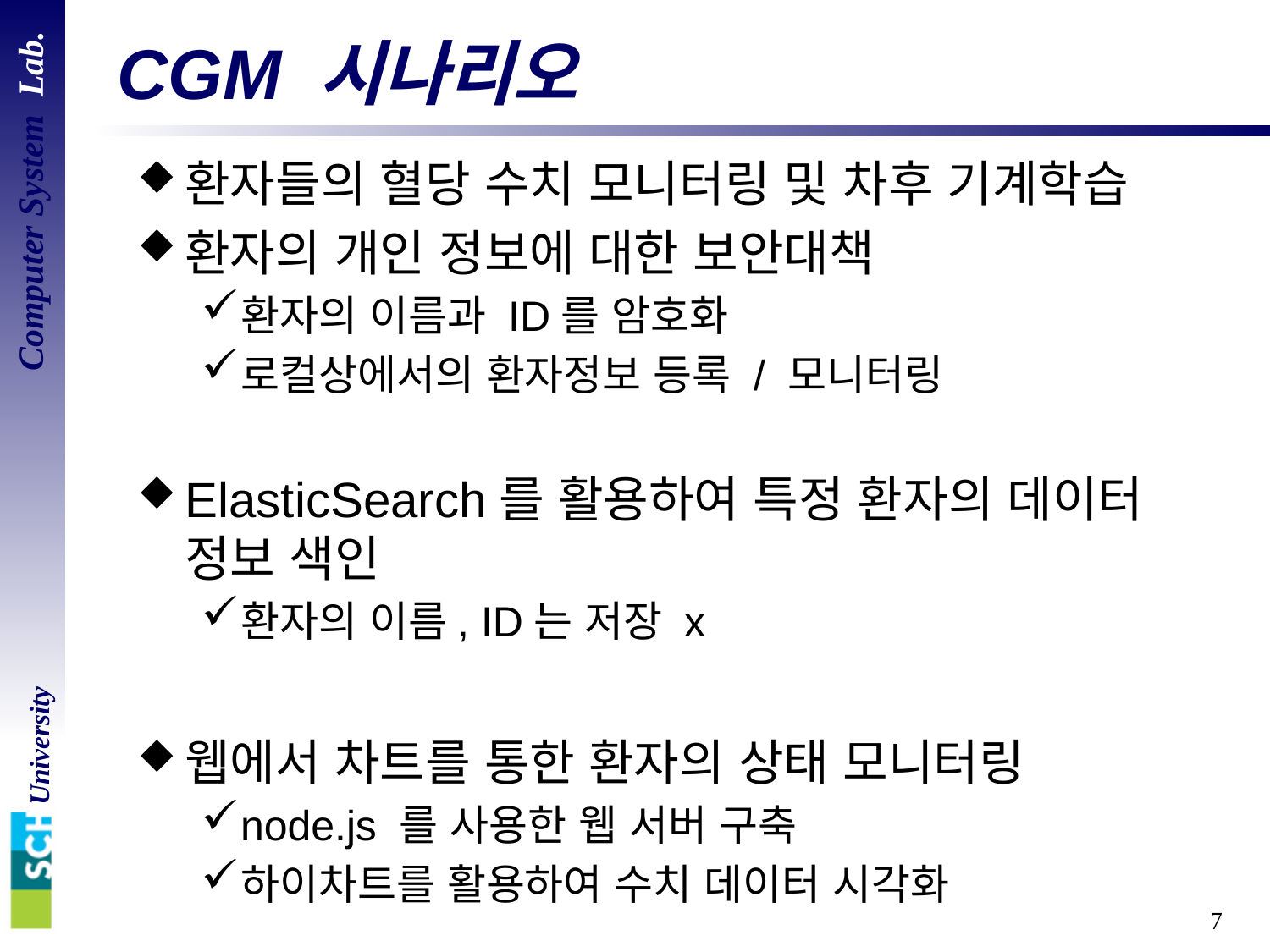

# CGM 시나리오
환자들의 혈당 수치 모니터링 및 차후 기계학습
환자의 개인 정보에 대한 보안대책
환자의 이름과 ID를 암호화
로컬상에서의 환자정보 등록 / 모니터링

ElasticSearch를 활용하여 특정 환자의 데이터 정보 색인
환자의 이름, ID는 저장 x

웹에서 차트를 통한 환자의 상태 모니터링
node.js 를 사용한 웹 서버 구축
하이차트를 활용하여 수치 데이터 시각화